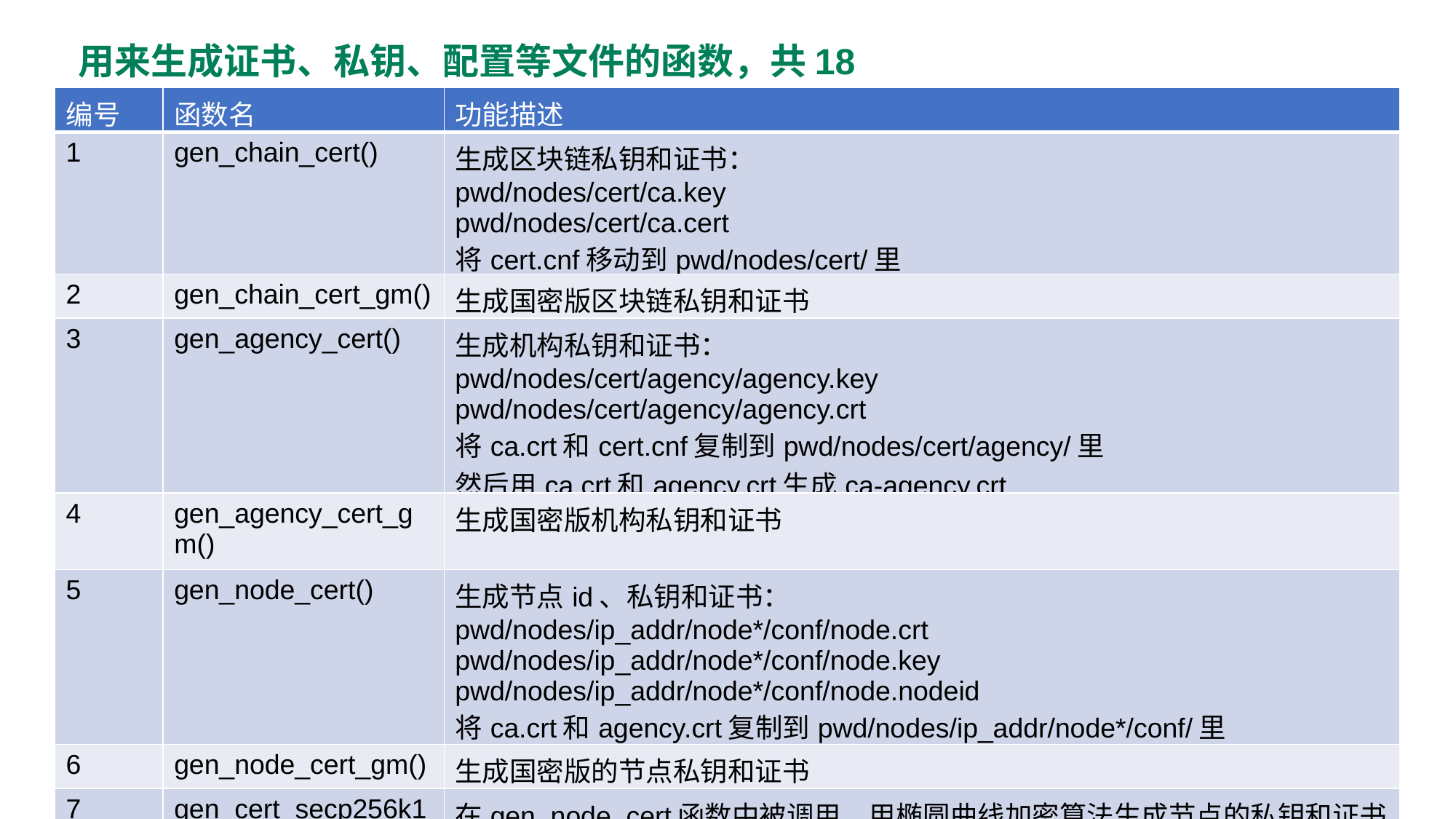

用来生成证书、私钥、配置等文件的函数，共18个
| 编号 | 函数名 | 功能描述 |
| --- | --- | --- |
| 1 | gen\_chain\_cert() | 生成区块链私钥和证书： pwd/nodes/cert/ca.key pwd/nodes/cert/ca.cert 将cert.cnf移动到pwd/nodes/cert/里 |
| 2 | gen\_chain\_cert\_gm() | 生成国密版区块链私钥和证书 |
| 3 | gen\_agency\_cert() | 生成机构私钥和证书： pwd/nodes/cert/agency/agency.key pwd/nodes/cert/agency/agency.crt 将ca.crt和cert.cnf复制到pwd/nodes/cert/agency/里 然后用ca.crt和agency.crt生成ca-agency.crt |
| 4 | gen\_agency\_cert\_gm() | 生成国密版机构私钥和证书 |
| 5 | gen\_node\_cert() | 生成节点id、私钥和证书： pwd/nodes/ip\_addr/node\*/conf/node.crt pwd/nodes/ip\_addr/node\*/conf/node.key pwd/nodes/ip\_addr/node\*/conf/node.nodeid 将ca.crt和agency.crt复制到pwd/nodes/ip\_addr/node\*/conf/里 |
| 6 | gen\_node\_cert\_gm() | 生成国密版的节点私钥和证书 |
| 7 | gen\_cert\_secp256k1() | 在gen\_node\_cert函数中被调用，用椭圆曲线加密算法生成节点的私钥和证书 |